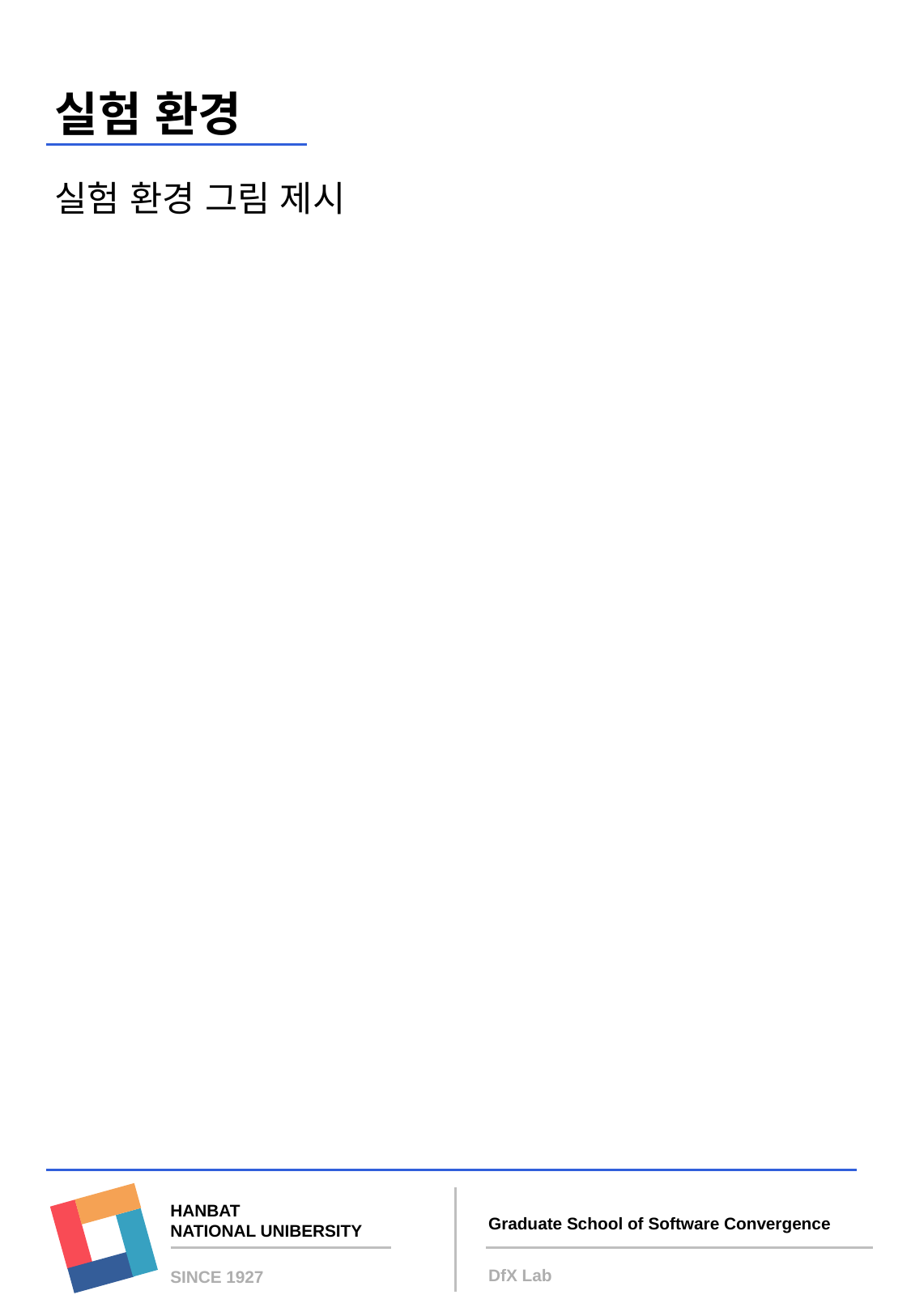

# 실험 환경
실험 환경 그림 제시